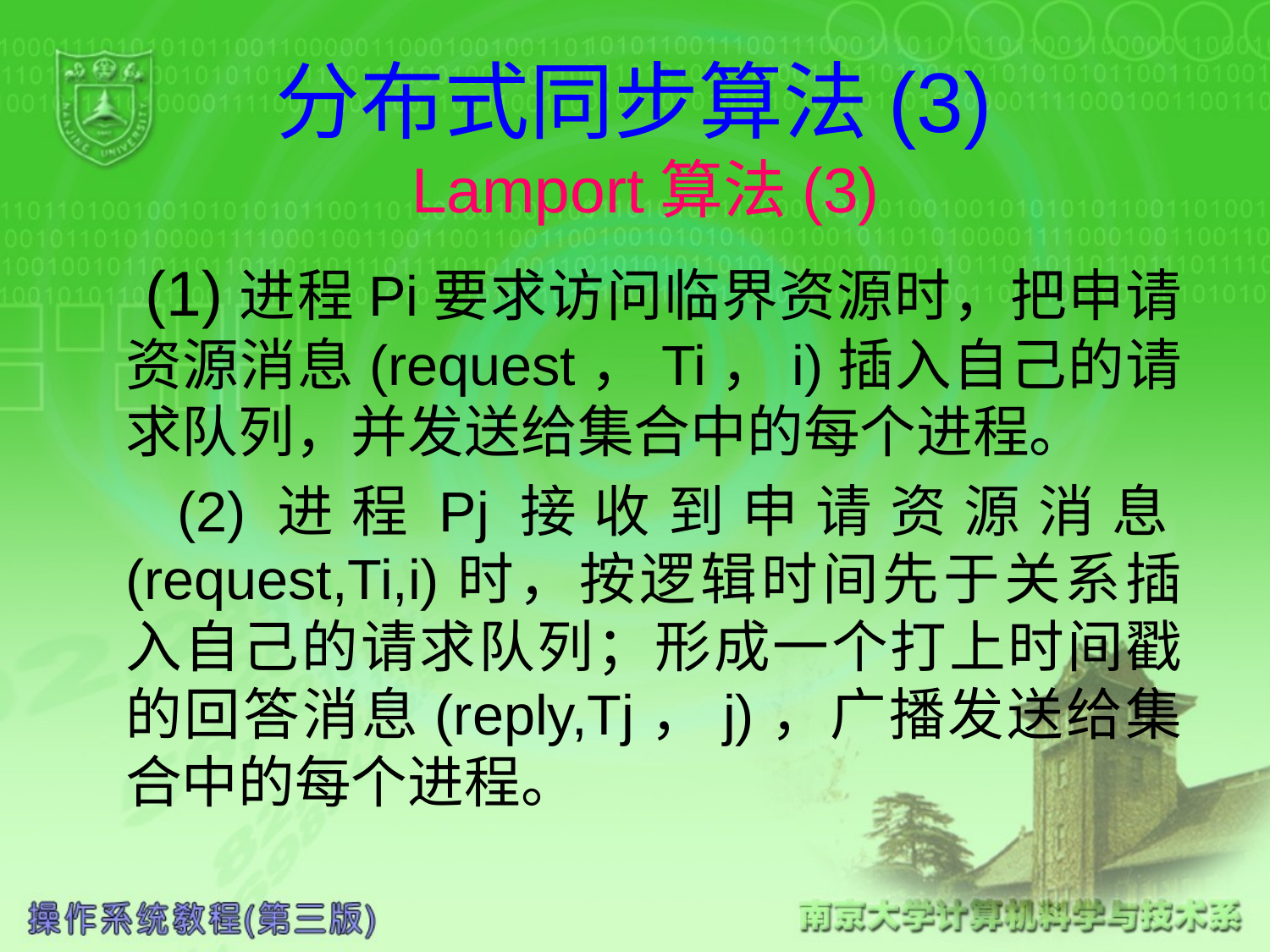

# 分布式同步算法(3) Lamport算法(3)
    (1)进程Pi要求访问临界资源时，把申请资源消息(request，Ti，i)插入自己的请求队列，并发送给集合中的每个进程。
   (2)进程Pj接收到申请资源消息(request,Ti,i)时，按逻辑时间先于关系插入自己的请求队列；形成一个打上时间戳的回答消息(reply,Tj，j)，广播发送给集合中的每个进程。